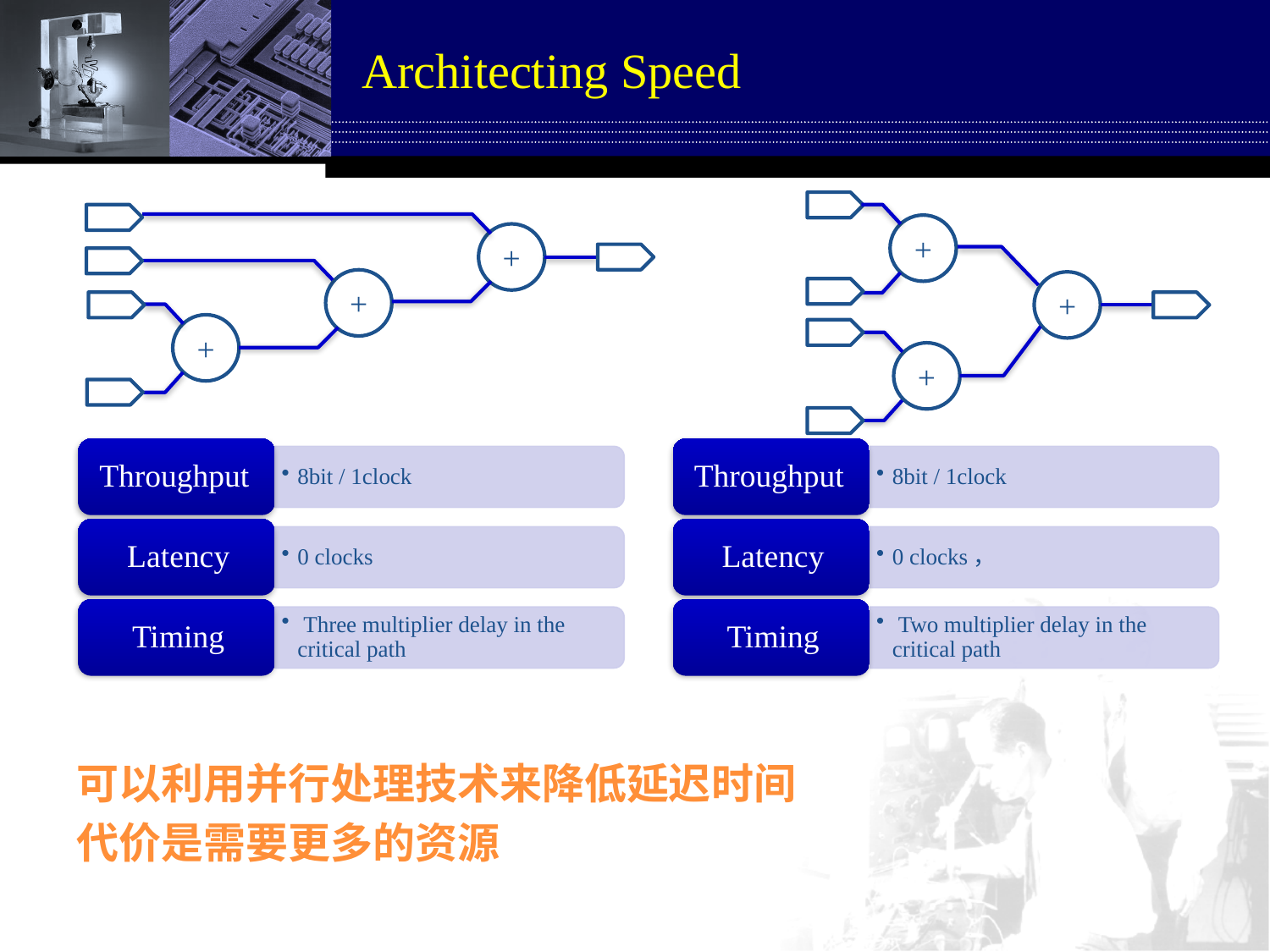

# Architecting Speed

+

+

+

+

+

+

8bit / 1clock
Throughput
0 clocks
Latency
 Three multiplier delay in the critical path
Timing
8bit / 1clock
Throughput
0 clocks，
Latency
 Two multiplier delay in the critical path
Timing
可以利用并行处理技术来降低延迟时间
代价是需要更多的资源